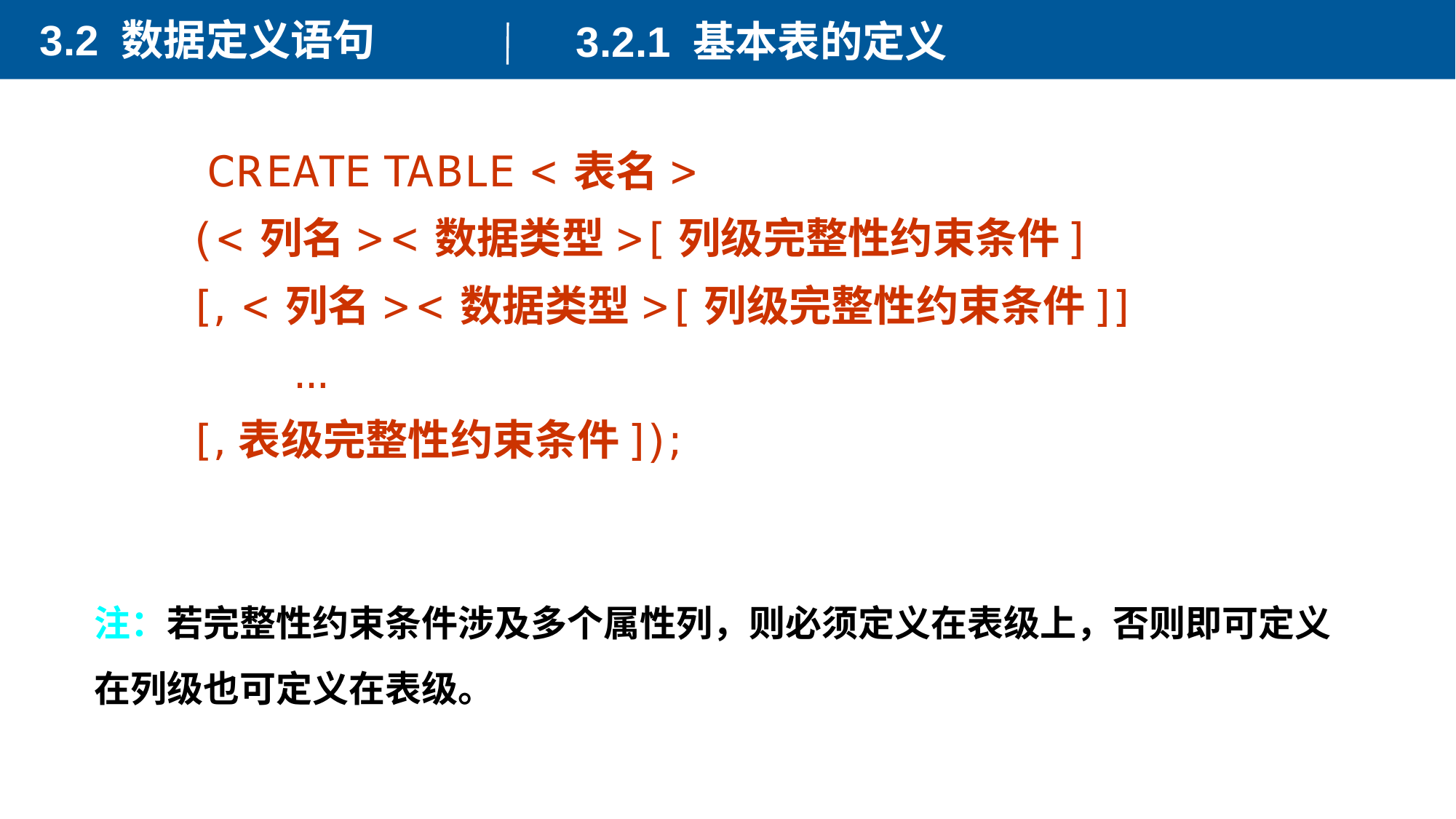

3.2 数据定义语句
3.2.1 基本表的定义
 CREATE TABLE <表名>
(<列名><数据类型>[列级完整性约束条件]
[, <列名><数据类型>[列级完整性约束条件]]
        …
[,表级完整性约束条件]);
注：若完整性约束条件涉及多个属性列，则必须定义在表级上，否则即可定义在列级也可定义在表级。